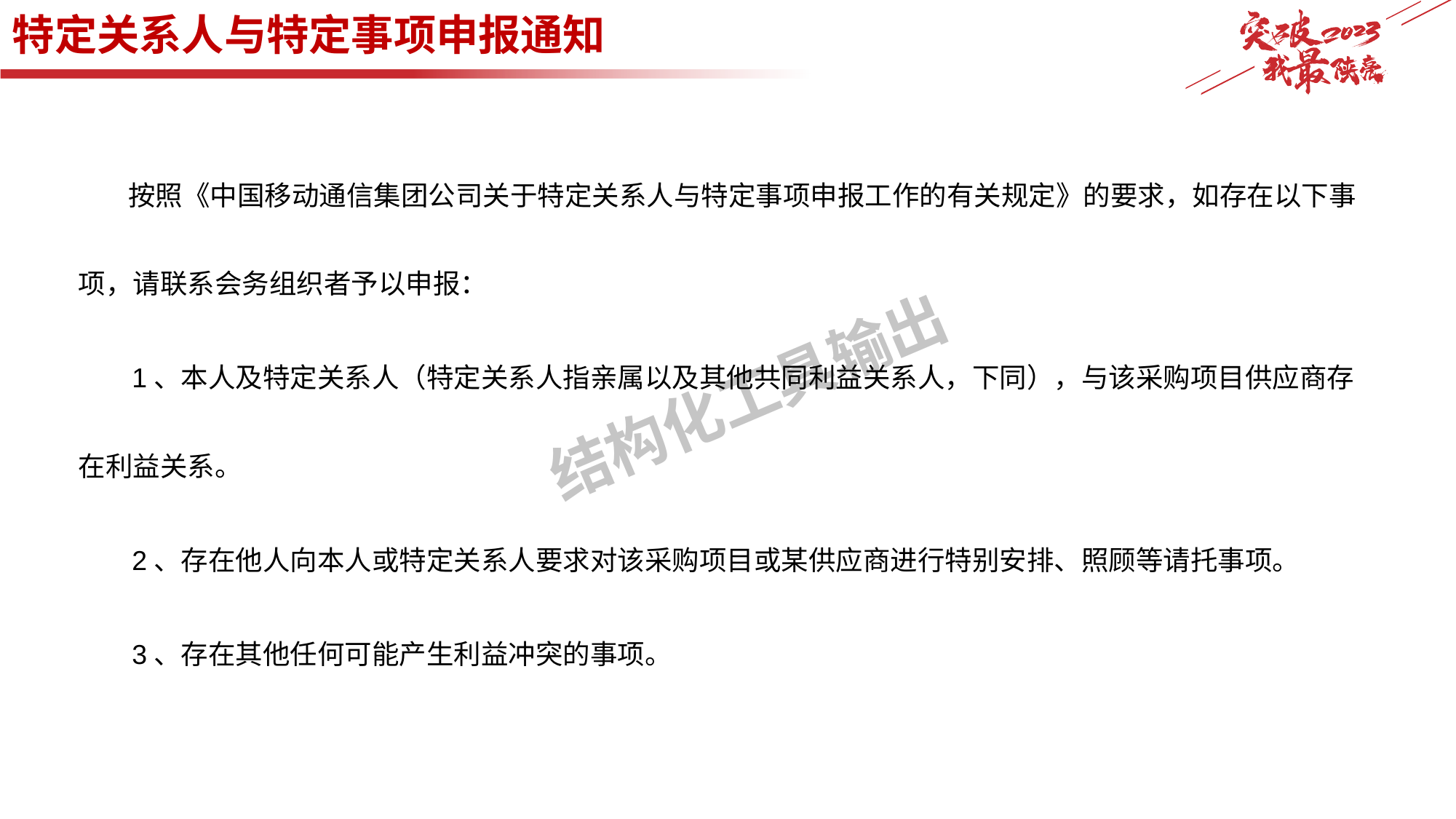

# 特定关系人与特定事项申报通知
       按照《中国移动通信集团公司关于特定关系人与特定事项申报工作的有关规定》的要求，如存在以下事项，请联系会务组织者予以申报：
       1、本人及特定关系人（特定关系人指亲属以及其他共同利益关系人，下同），与该采购项目供应商存在利益关系。
       2、存在他人向本人或特定关系人要求对该采购项目或某供应商进行特别安排、照顾等请托事项。
       3、存在其他任何可能产生利益冲突的事项。